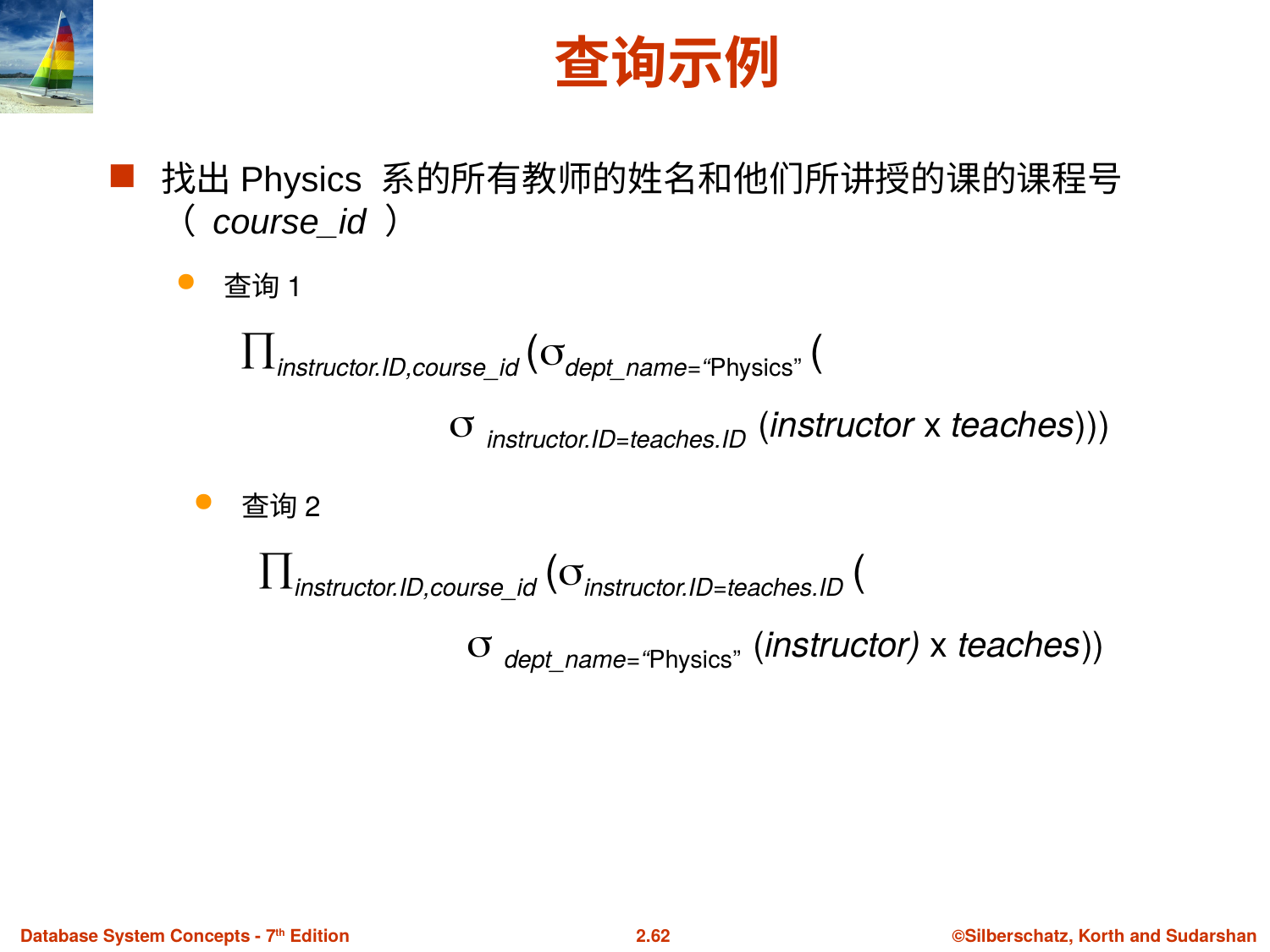

# 查询示例
找出Physics 系的所有教师的姓名和他们所讲授的课的课程号（ course_id ）
查询1
  ∏instructor.ID,course_id (σdept_name=“Physics” (
                   σ instructor.ID=teaches.ID (instructor x teaches)))

查询2
  ∏instructor.ID,course_id (σinstructor.ID=teaches.ID (
                   σ dept_name=“Physics” (instructor) x teaches))